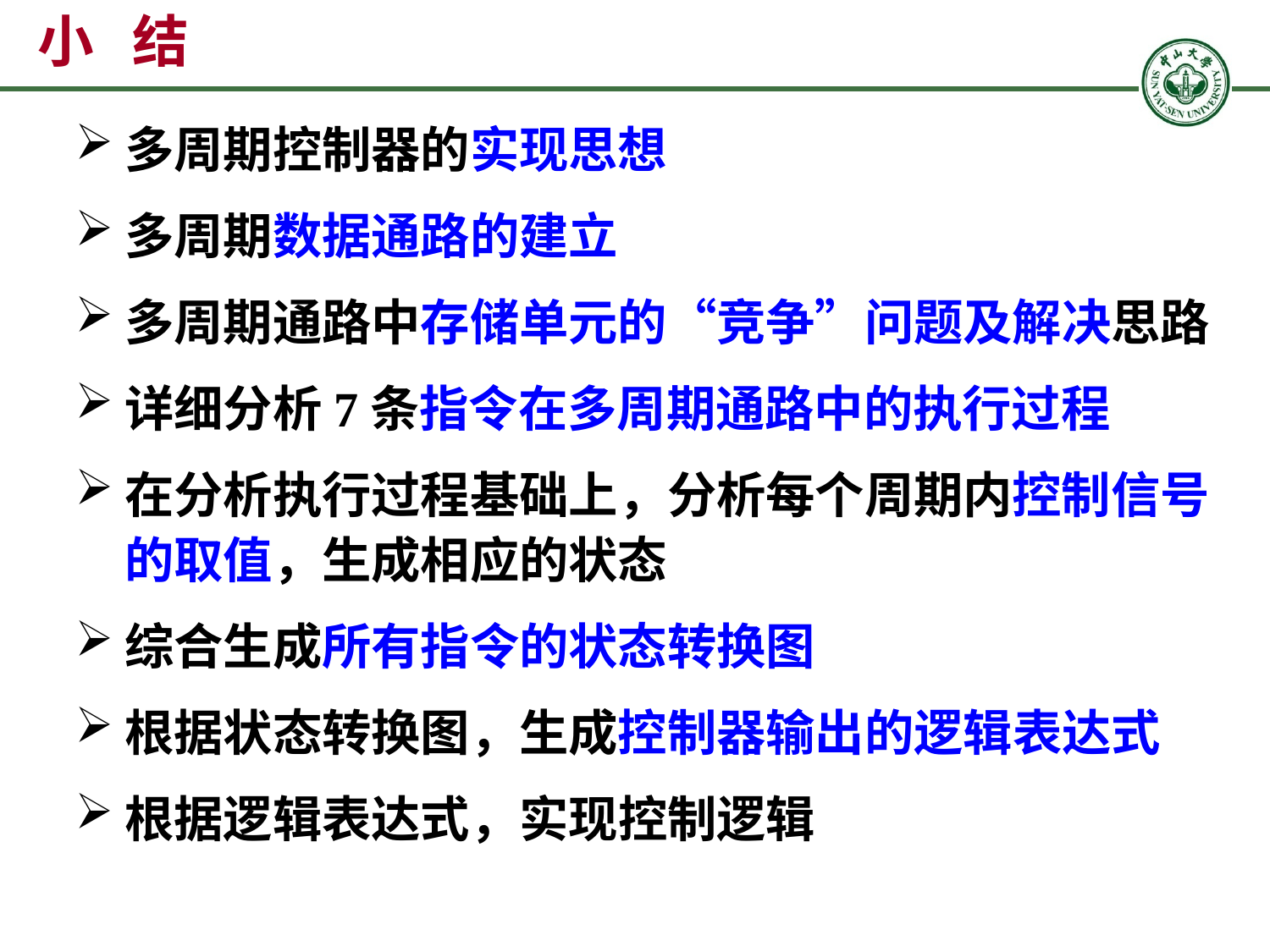

# 小   结
多周期控制器的实现思想
多周期数据通路的建立
多周期通路中存储单元的“竞争”问题及解决思路
详细分析7条指令在多周期通路中的执行过程
在分析执行过程基础上，分析每个周期内控制信号的取值，生成相应的状态
综合生成所有指令的状态转换图
根据状态转换图，生成控制器输出的逻辑表达式
根据逻辑表达式，实现控制逻辑